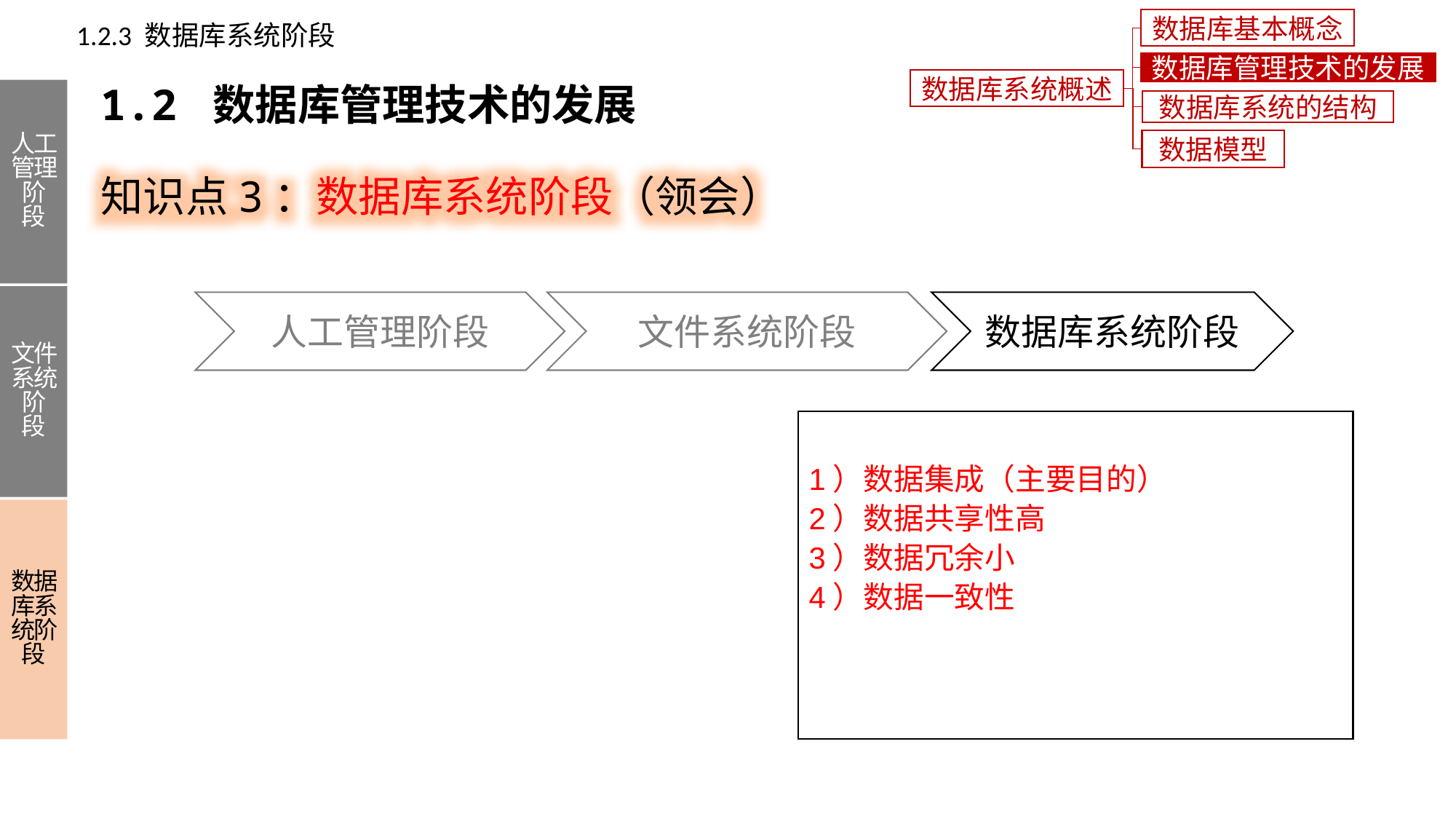

数据库基本概念
1.2.3 数据库系统阶段
数据库管理技术的发展
数据库系统概述
1.2 数据库管理技术的发展
人工管理阶段
文件系统阶段
数据库系统阶段
数据库系统的结构
知识点3：数据库系统阶段（领会）
数据模型
人工管理阶段
文件系统阶段
数据库系统阶段
1）数据集成（主要目的）
2）数据共享性高
3）数据冗余小
4）数据一致性